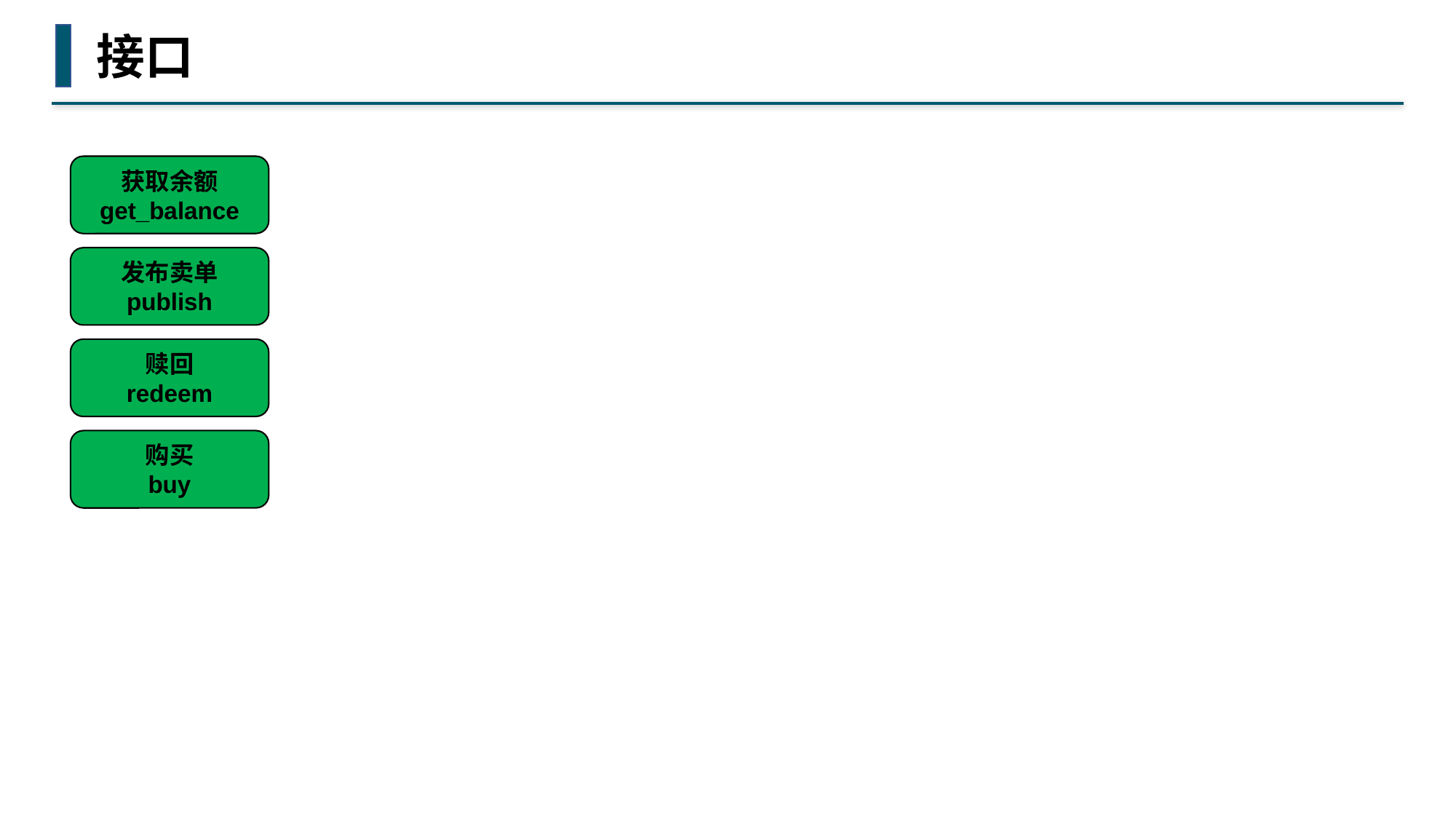

接口

获取余额
get_balance
发布卖单
publish
赎回
redeem
购买
buy